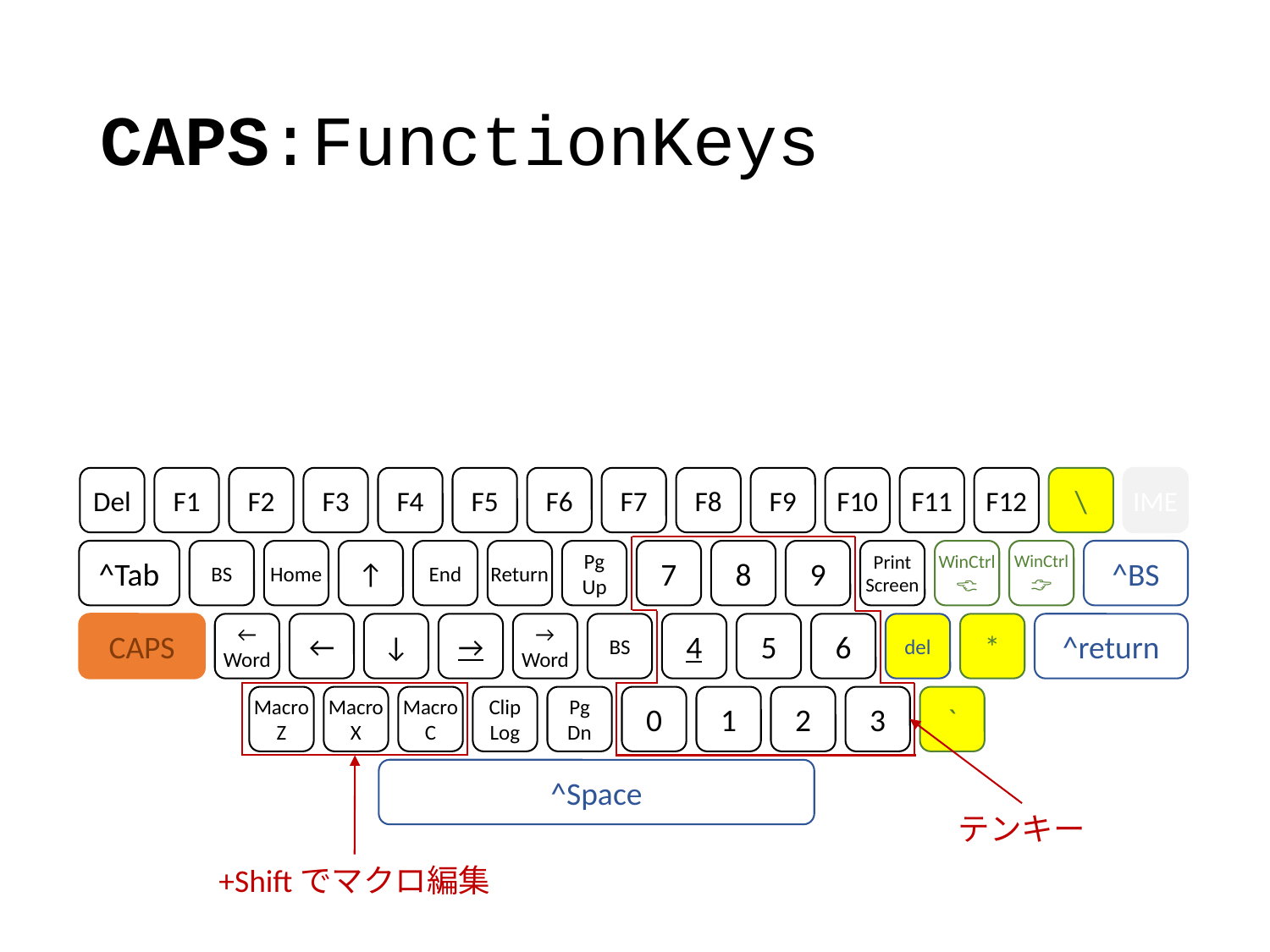

# CAPS:FunctionKeys
Del
F1
F2
F3
F4
F5
F6
F7
F8
F9
F10
F11
F12
\
IME
^Tab
BS
Home
↑
End
Return
Pg
Up
7
8
9
Print
Screen
WinCtrl
👈
WinCtrl
👉
^BS
CAPS
←
Word
←
↓
→
→
Word
BS
4
5
6
del
*
^return

Macro
Z
Macro
X
Macro
C
Clip
Log
Pg
Dn
0
1
2
3
`
^Space
テンキー
+Shiftでマクロ編集